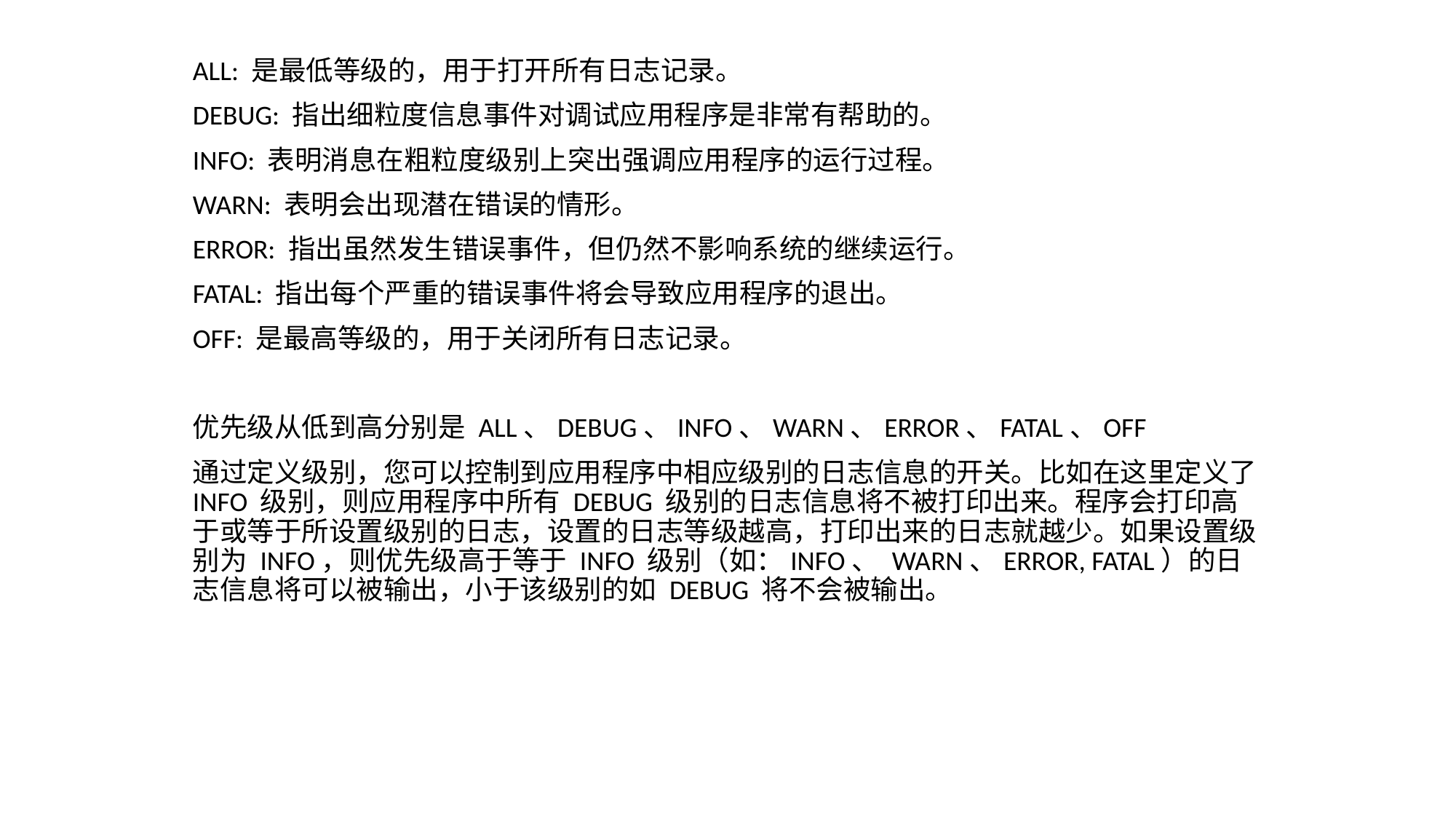

ALL: 是最低等级的，用于打开所有日志记录。
DEBUG: 指出细粒度信息事件对调试应用程序是非常有帮助的。
INFO: 表明消息在粗粒度级别上突出强调应用程序的运行过程。
WARN: 表明会出现潜在错误的情形。
ERROR: 指出虽然发生错误事件，但仍然不影响系统的继续运行。
FATAL: 指出每个严重的错误事件将会导致应用程序的退出。
OFF: 是最高等级的，用于关闭所有日志记录。

优先级从低到高分别是 ALL、DEBUG、INFO、WARN、ERROR、FATAL、OFF
通过定义级别，您可以控制到应用程序中相应级别的日志信息的开关。比如在这里定义了 INFO 级别，则应用程序中所有 DEBUG 级别的日志信息将不被打印出来。程序会打印高于或等于所设置级别的日志，设置的日志等级越高，打印出来的日志就越少。如果设置级别为 INFO，则优先级高于等于 INFO 级别（如：INFO、 WARN、ERROR, FATAL）的日志信息将可以被输出，小于该级别的如 DEBUG 将不会被输出。